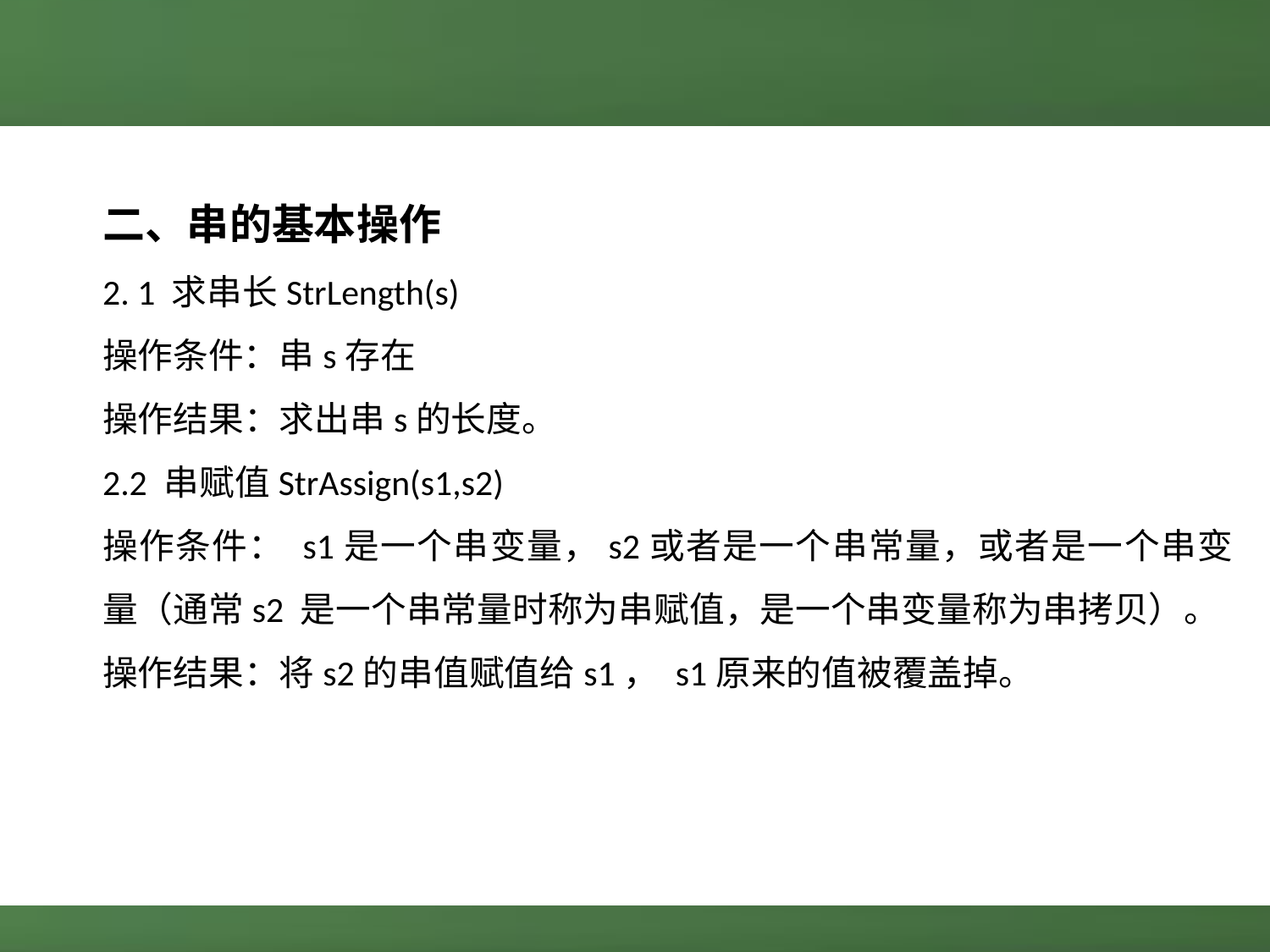

二、串的基本操作
2. 1 求串长StrLength(s)
操作条件：串s存在
操作结果：求出串s的长度。
2.2 串赋值StrAssign(s1,s2)
操作条件： s1是一个串变量，s2或者是一个串常量，或者是一个串变量（通常s2 是一个串常量时称为串赋值，是一个串变量称为串拷贝）。
操作结果：将s2的串值赋值给s1， s1原来的值被覆盖掉。